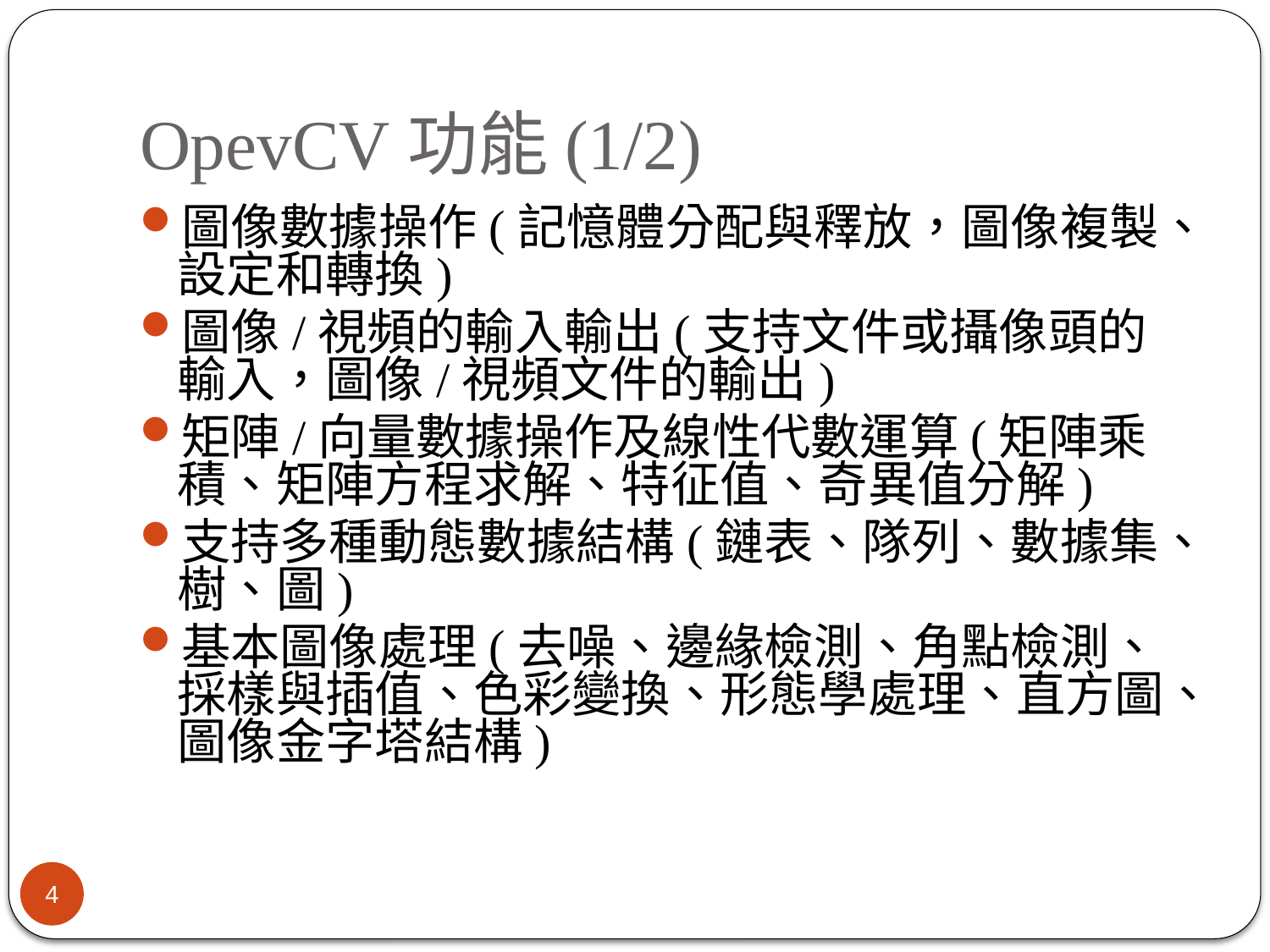

# OpevCV功能(1/2)
圖像數據操作(記憶體分配與釋放，圖像複製、設定和轉換)
圖像/視頻的輸入輸出(支持文件或攝像頭的輸入，圖像/視頻文件的輸出)
矩陣/向量數據操作及線性代數運算(矩陣乘積、矩陣方程求解、特征值、奇異值分解)
支持多種動態數據結構(鏈表、隊列、數據集、樹、圖)
基本圖像處理(去噪、邊緣檢測、角點檢測、採樣與插值、色彩變換、形態學處理、直方圖、圖像金字塔結構)
4